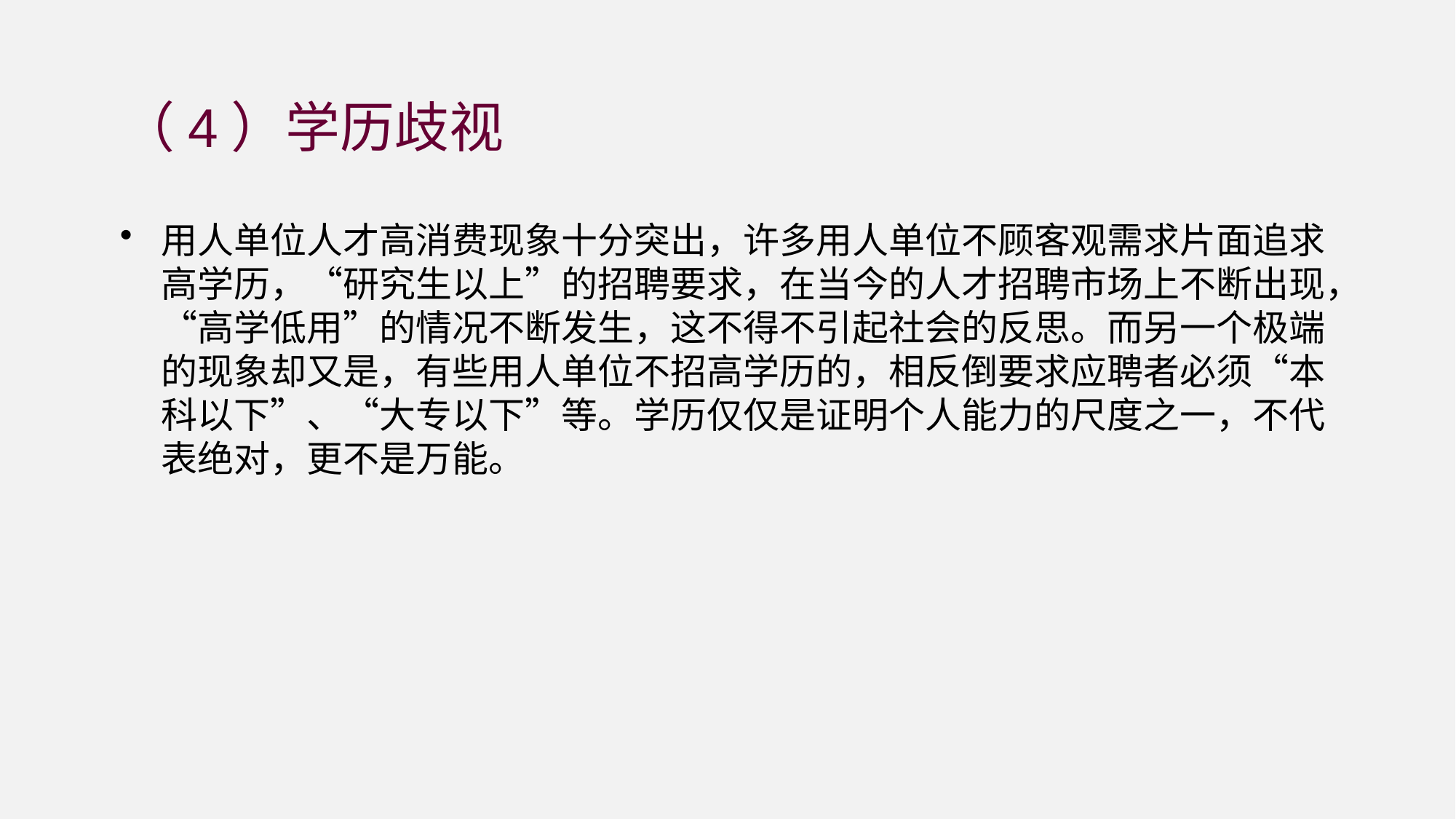

（4）学历歧视
用人单位人才高消费现象十分突出，许多用人单位不顾客观需求片面追求高学历，“研究生以上”的招聘要求，在当今的人才招聘市场上不断出现，“高学低用”的情况不断发生，这不得不引起社会的反思。而另一个极端的现象却又是，有些用人单位不招高学历的，相反倒要求应聘者必须“本科以下”、“大专以下”等。学历仅仅是证明个人能力的尺度之一，不代表绝对，更不是万能。